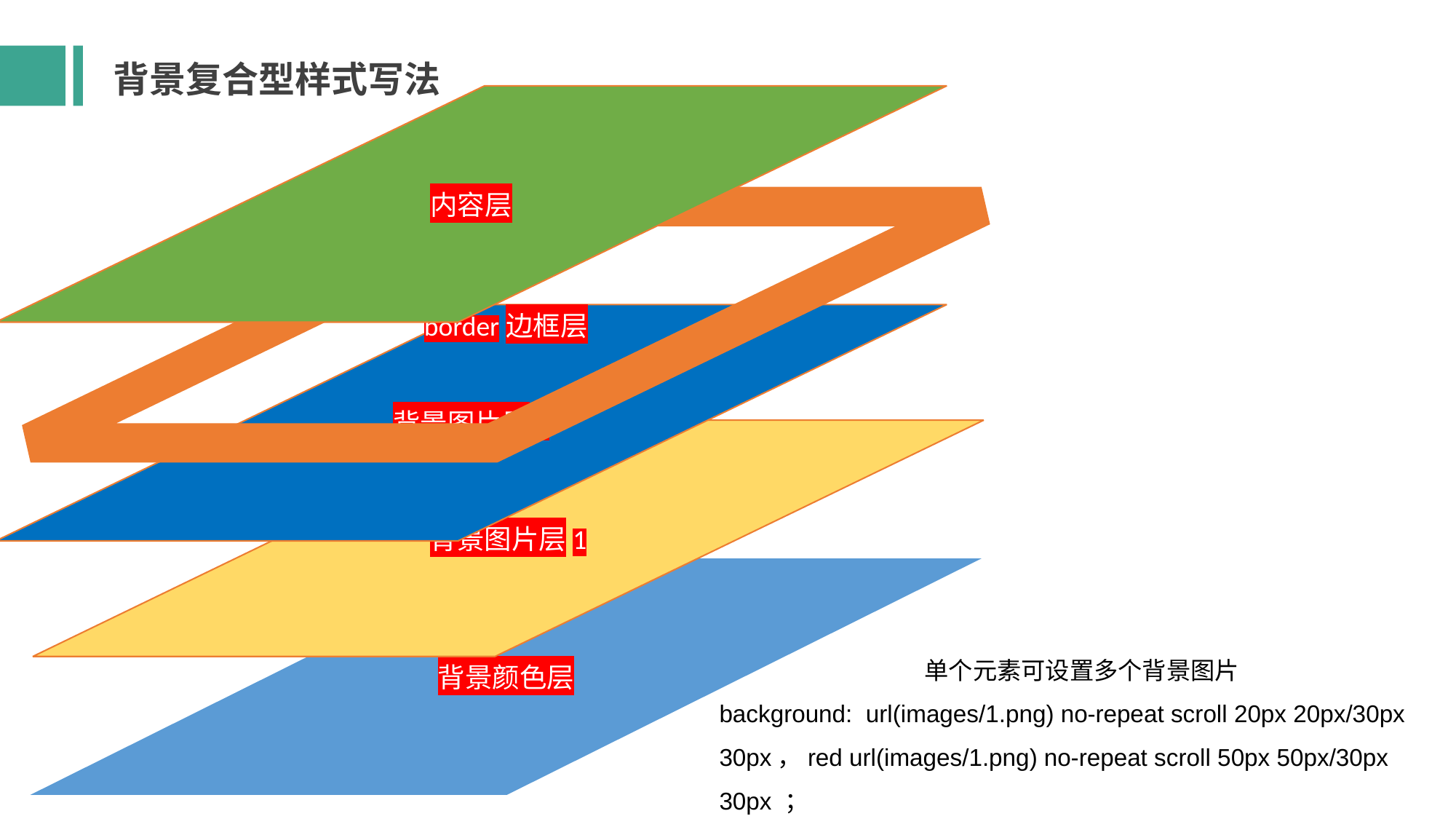

背景复合型样式写法
内容层
border边框层
背景图片层2
背景图片层1
背景颜色层
单个元素可设置多个背景图片
background:  url(images/1.png) no-repeat scroll 20px 20px/30px 30px，red url(images/1.png) no-repeat scroll 50px 50px/30px 30px ；